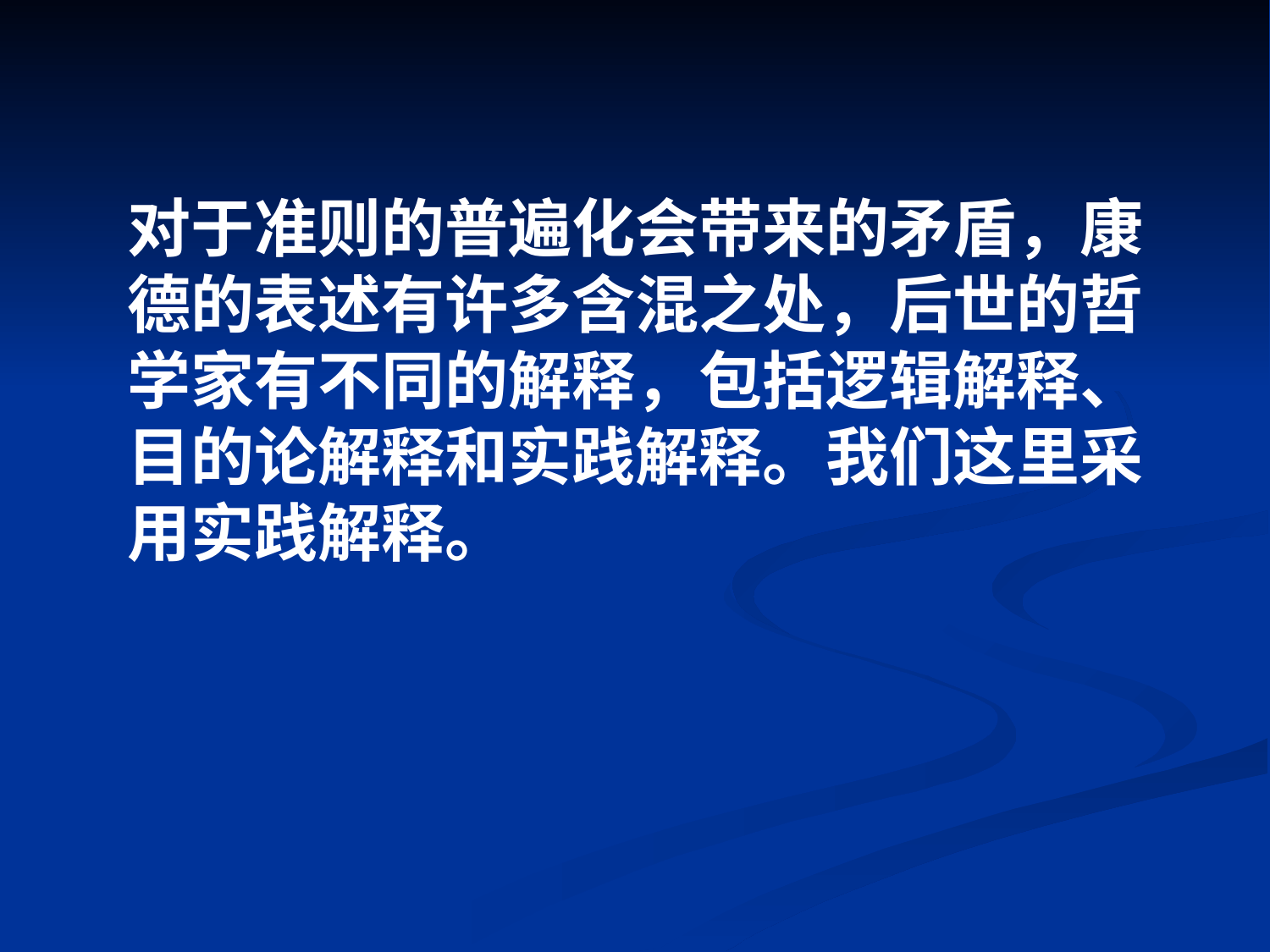

对于准则的普遍化会带来的矛盾，康德的表述有许多含混之处，后世的哲学家有不同的解释，包括逻辑解释、目的论解释和实践解释。我们这里采用实践解释。